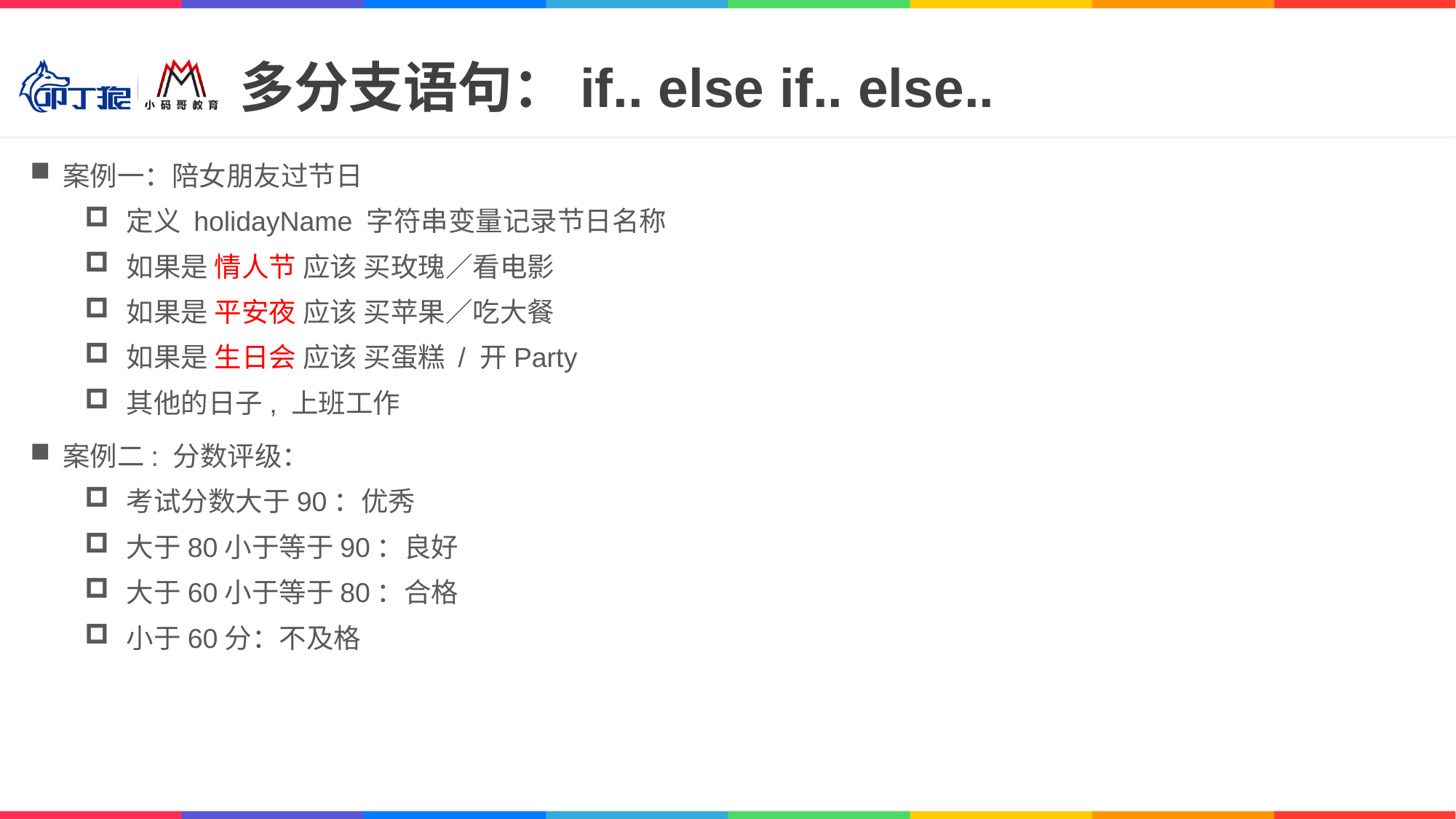

# 多分支语句：if.. else if.. else..
案例一：陪女朋友过节日
定义 holidayName 字符串变量记录节日名称
如果是 情人节 应该 买玫瑰／看电影
如果是 平安夜 应该 买苹果／吃大餐
如果是 生日会 应该 买蛋糕 / 开Party
其他的日子, 上班工作
案例二: 分数评级：
考试分数大于90：优秀
大于80小于等于90：良好
大于60小于等于80：合格
小于60分：不及格